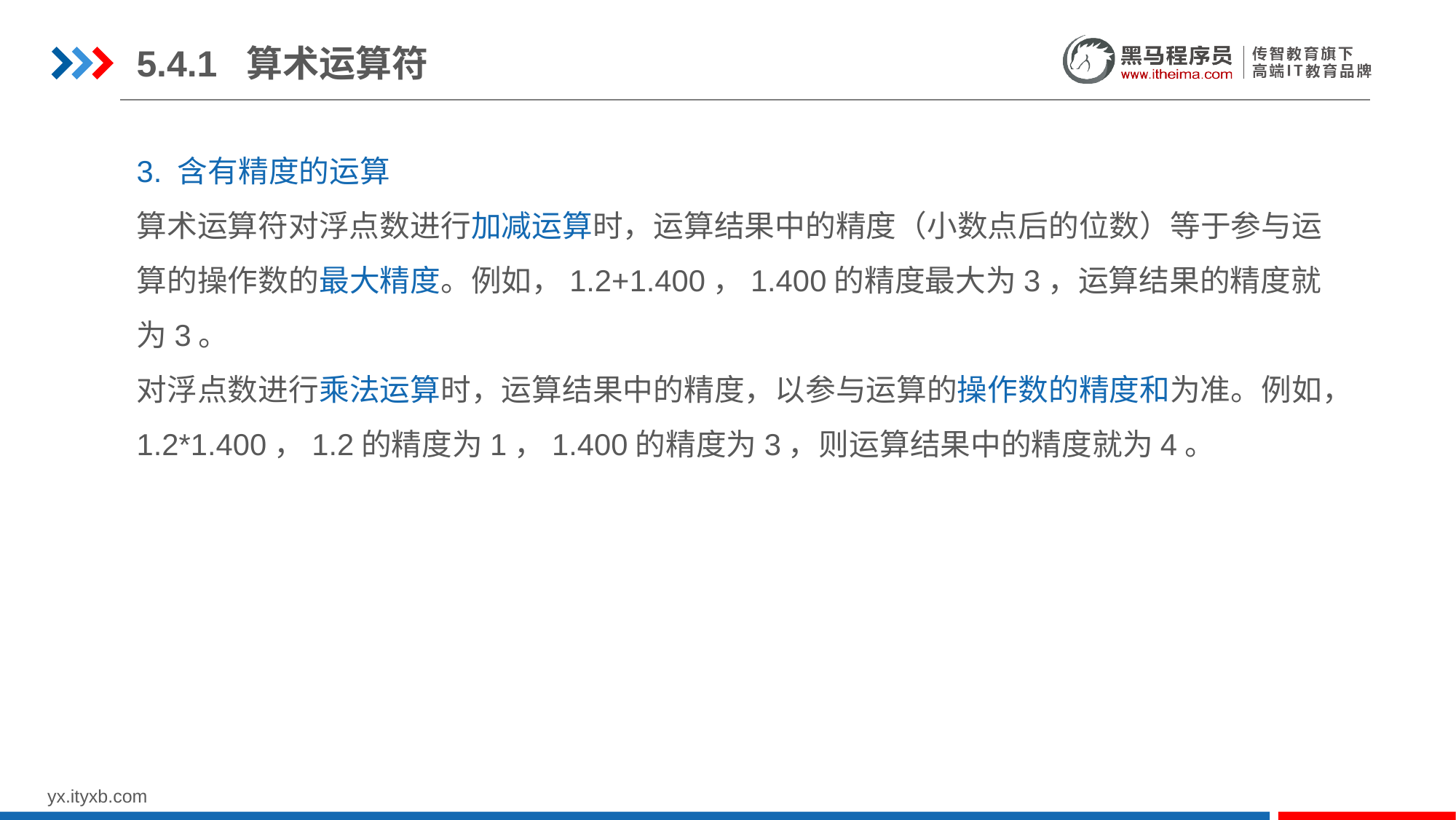

5.4.1  算术运算符
3. 含有精度的运算
算术运算符对浮点数进行加减运算时，运算结果中的精度（小数点后的位数）等于参与运算的操作数的最大精度。例如，1.2+1.400，1.400的精度最大为3，运算结果的精度就为3。
对浮点数进行乘法运算时，运算结果中的精度，以参与运算的操作数的精度和为准。例如，1.2*1.400，1.2的精度为1，1.400的精度为3，则运算结果中的精度就为4。